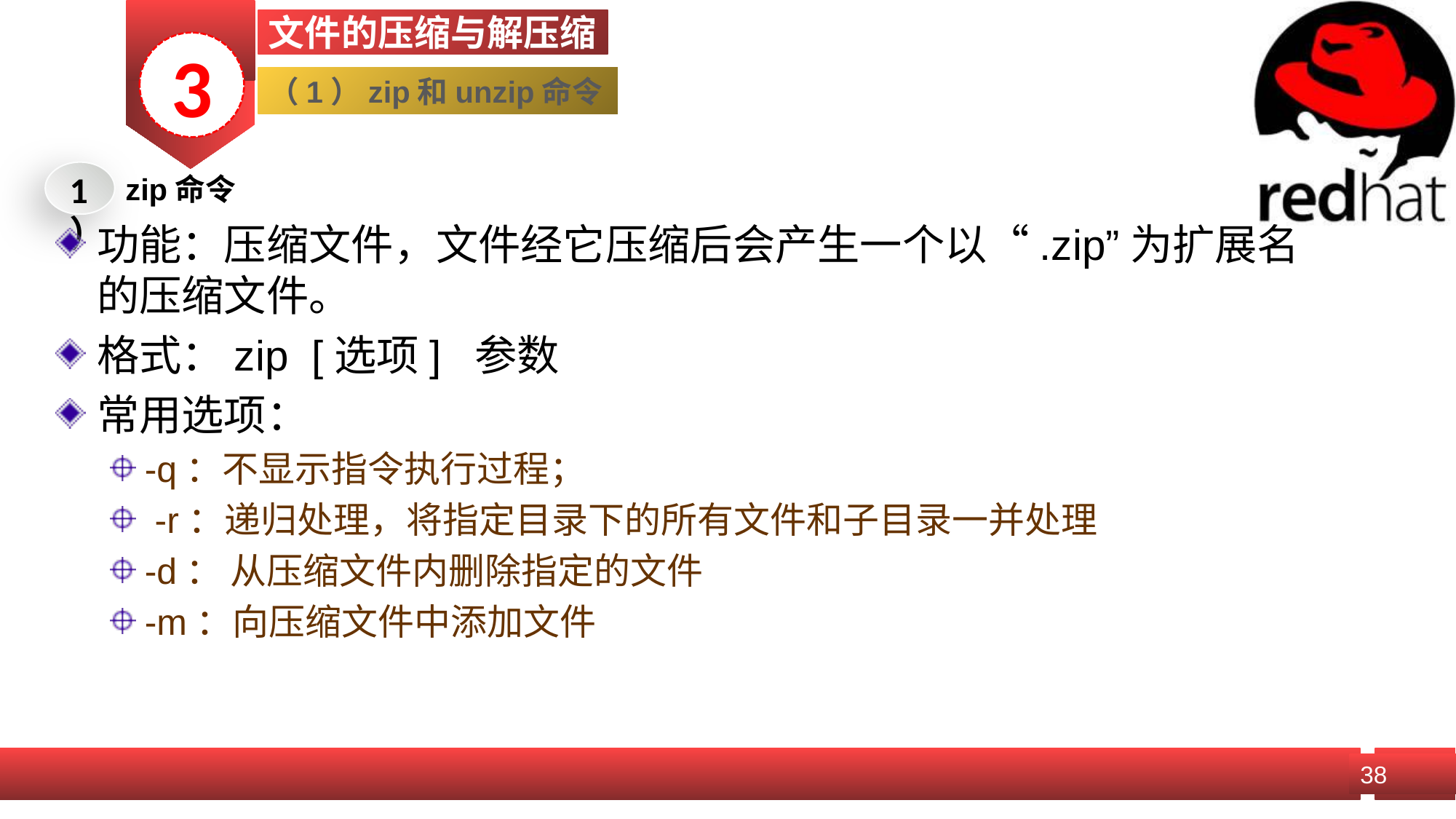

文件的压缩与解压缩
3
（1）zip和unzip命令
1）

zip命令
功能：压缩文件，文件经它压缩后会产生一个以“.zip”为扩展名的压缩文件。
格式：zip  [选项]  参数
常用选项：
-q：不显示指令执行过程；
 -r：递归处理，将指定目录下的所有文件和子目录一并处理
-d： 从压缩文件内删除指定的文件
-m：向压缩文件中添加文件